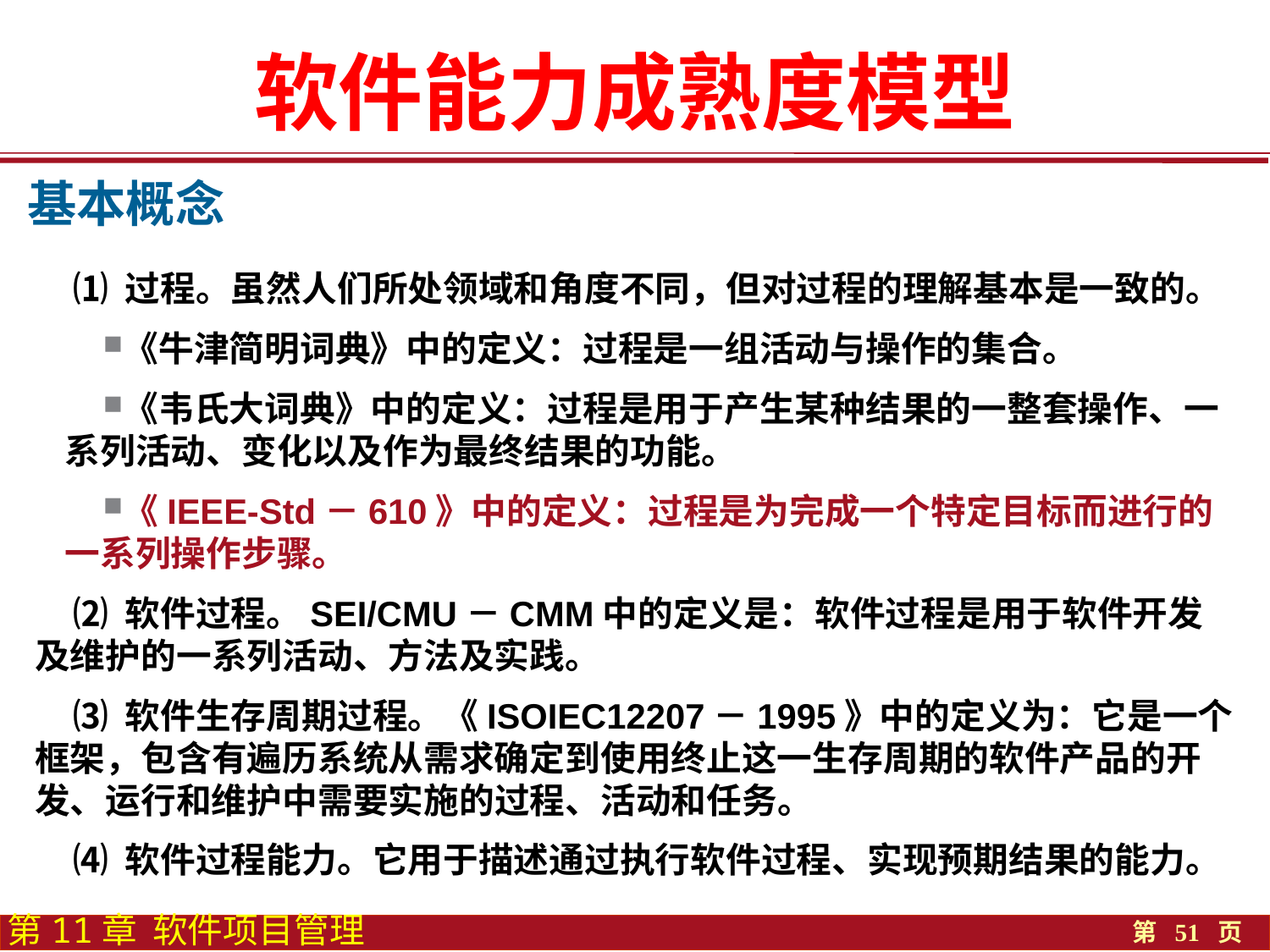

软件能力成熟度模型
基本概念
⑴ 过程。虽然人们所处领域和角度不同，但对过程的理解基本是一致的。
《牛津简明词典》中的定义：过程是一组活动与操作的集合。
《韦氏大词典》中的定义：过程是用于产生某种结果的一整套操作、一系列活动、变化以及作为最终结果的功能。
《IEEE-Std－610》中的定义：过程是为完成一个特定目标而进行的一系列操作步骤。
⑵ 软件过程。SEI/CMU－CMM中的定义是：软件过程是用于软件开发及维护的一系列活动、方法及实践。
⑶ 软件生存周期过程。《ISOIEC12207－1995》中的定义为：它是一个框架，包含有遍历系统从需求确定到使用终止这一生存周期的软件产品的开发、运行和维护中需要实施的过程、活动和任务。
⑷ 软件过程能力。它用于描述通过执行软件过程、实现预期结果的能力。